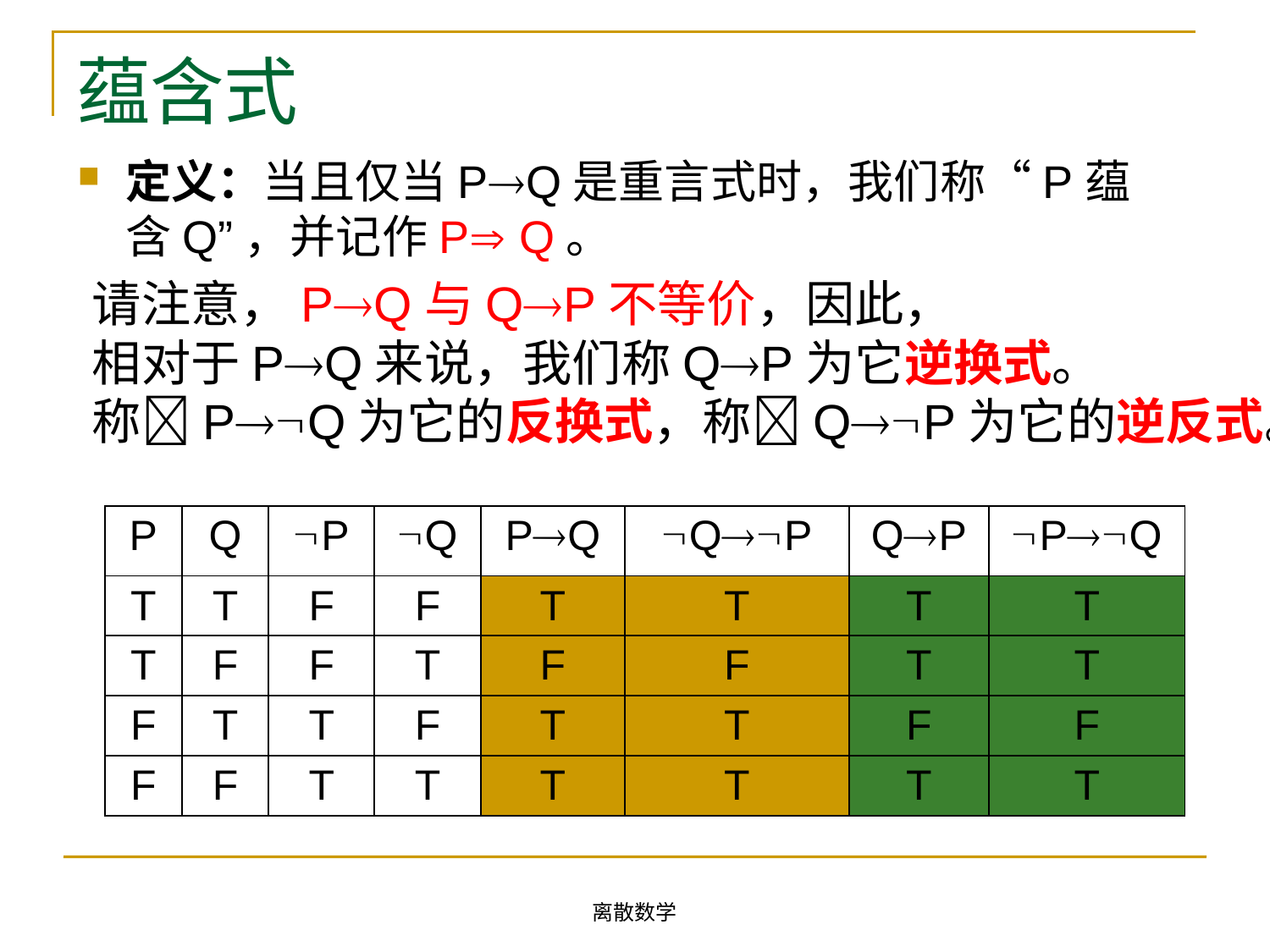

# 蕴含式
定义：当且仅当P→Q是重言式时，我们称“P蕴含Q”，并记作P⇒ Q。
请注意，P→Q与Q→P不等价，因此，
相对于P→Q来说，我们称Q→P为它逆换式。
称¬P→¬Q为它的反换式，称¬Q→¬P为它的逆反式。
| P | Q | ¬P | ¬Q | P→Q | ¬Q→¬P | Q→P | ¬P→¬Q |
| --- | --- | --- | --- | --- | --- | --- | --- |
| T | T | F | F | T | T | T | T |
| T | F | F | T | F | F | T | T |
| F | T | T | F | T | T | F | F |
| F | F | T | T | T | T | T | T |

126
离散数学